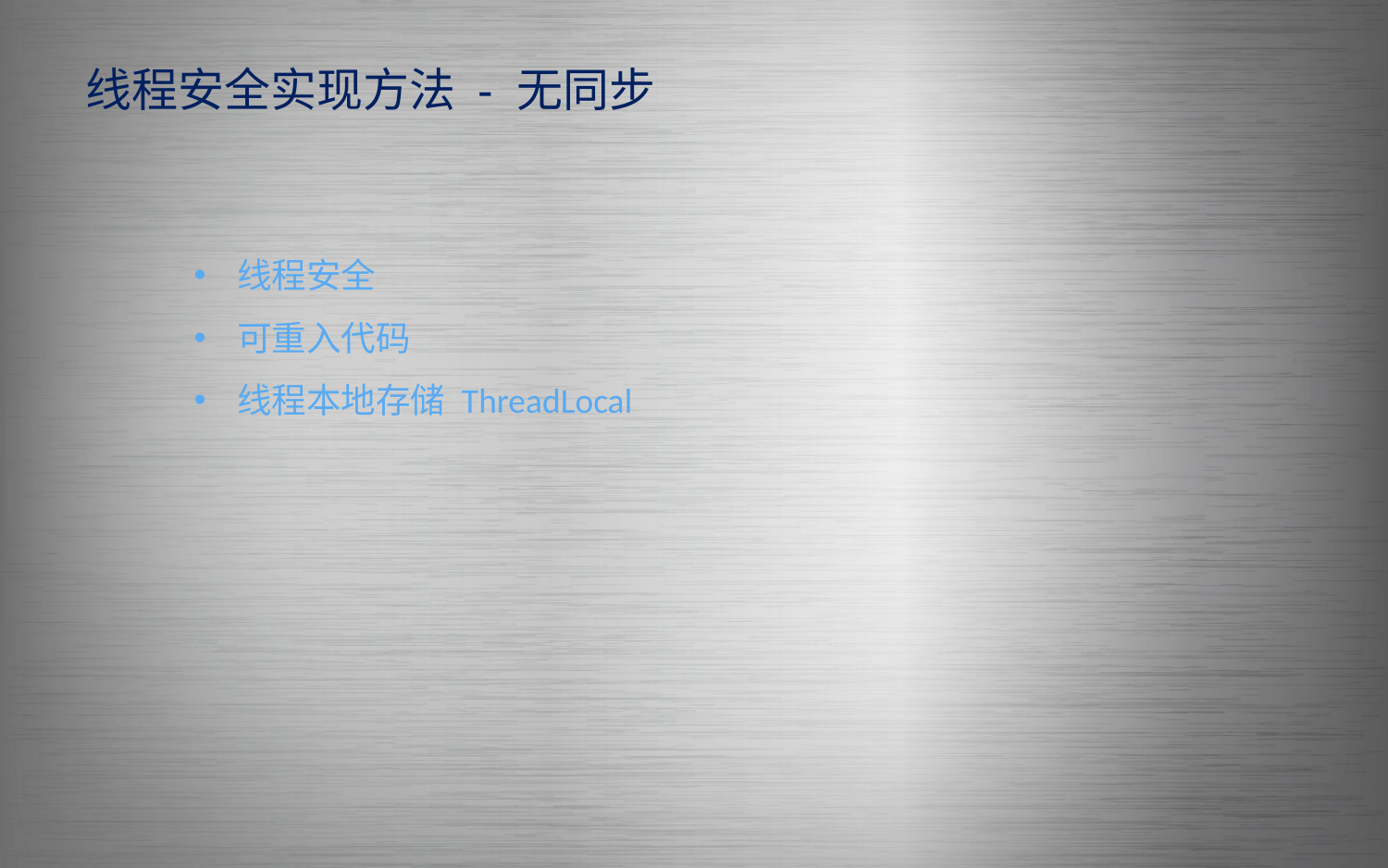

线程安全实现方法 - 无同步
线程安全
可重入代码
线程本地存储 ThreadLocal